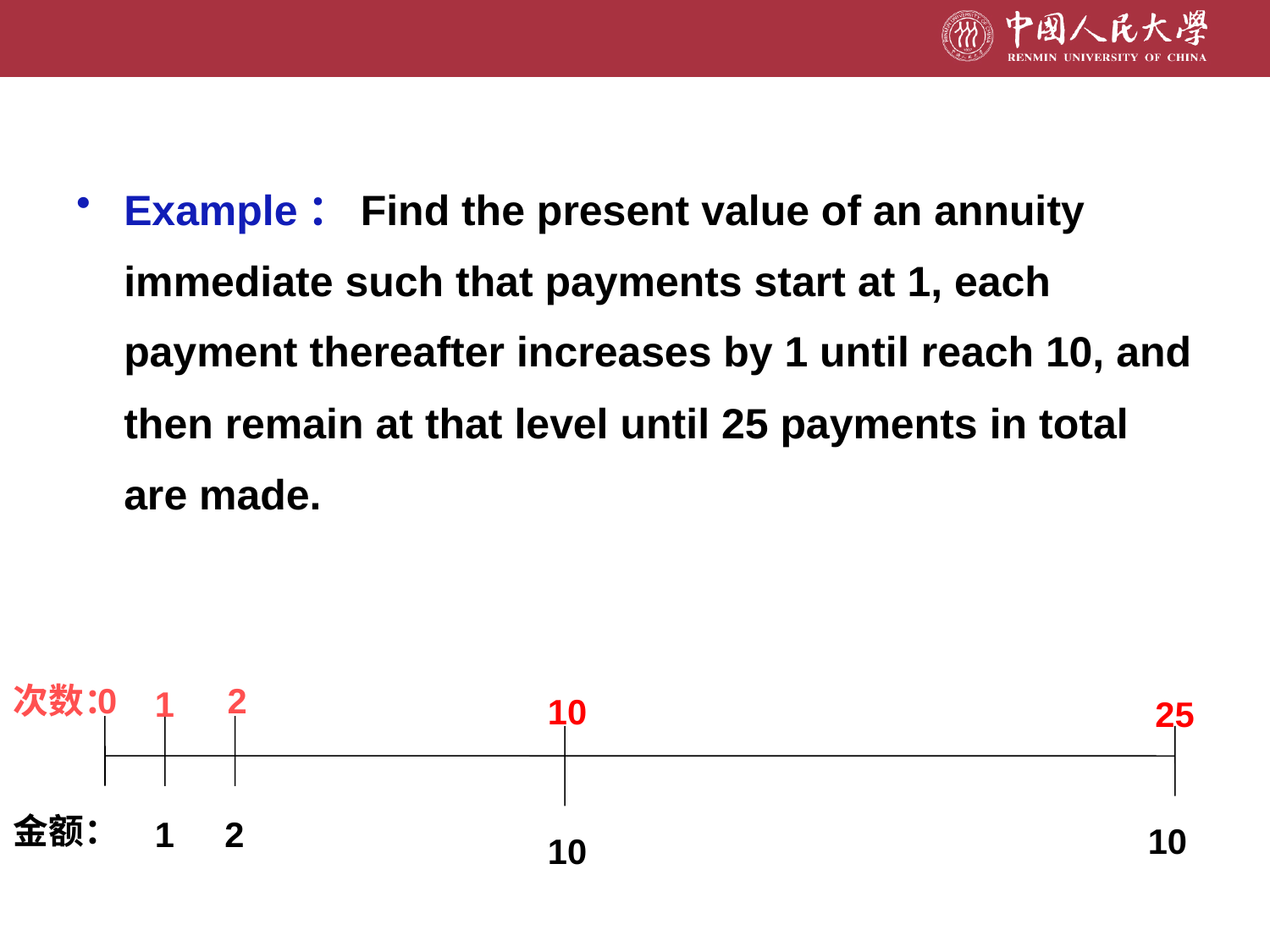

Example：Find the present value of an annuity immediate such that payments start at 1, each payment thereafter increases by 1 until reach 10, and then remain at that level until 25 payments in total are made.

次数：
0
2
1
10
25

金额：
1
2
10
10